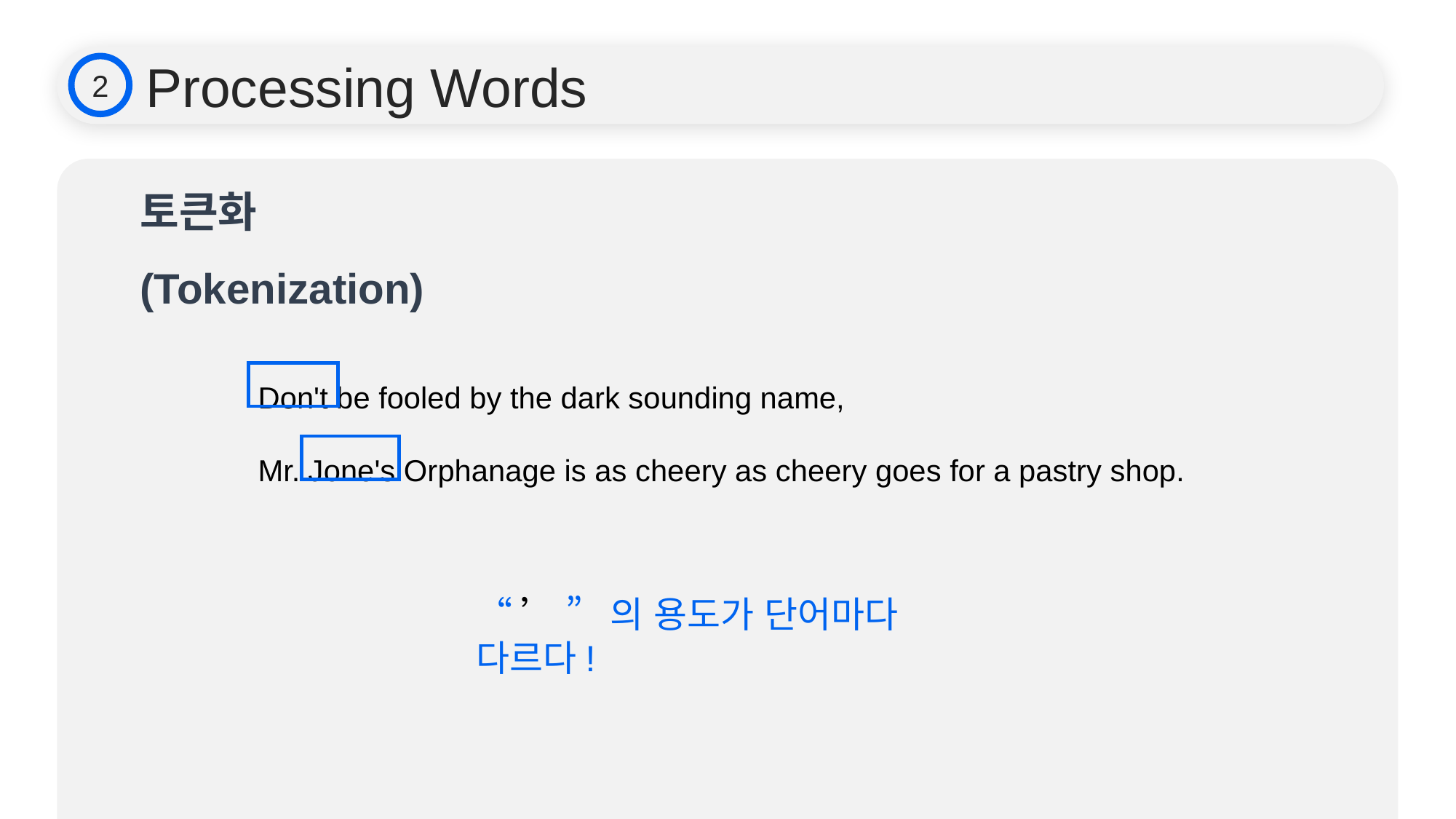

Processing Words
2
토큰화 (Tokenization)

Don't be fooled by the dark sounding name,
Mr. Jone's Orphanage is as cheery as cheery goes for a pastry shop.

“ ’ ”의 용도가 단어마다 다르다!